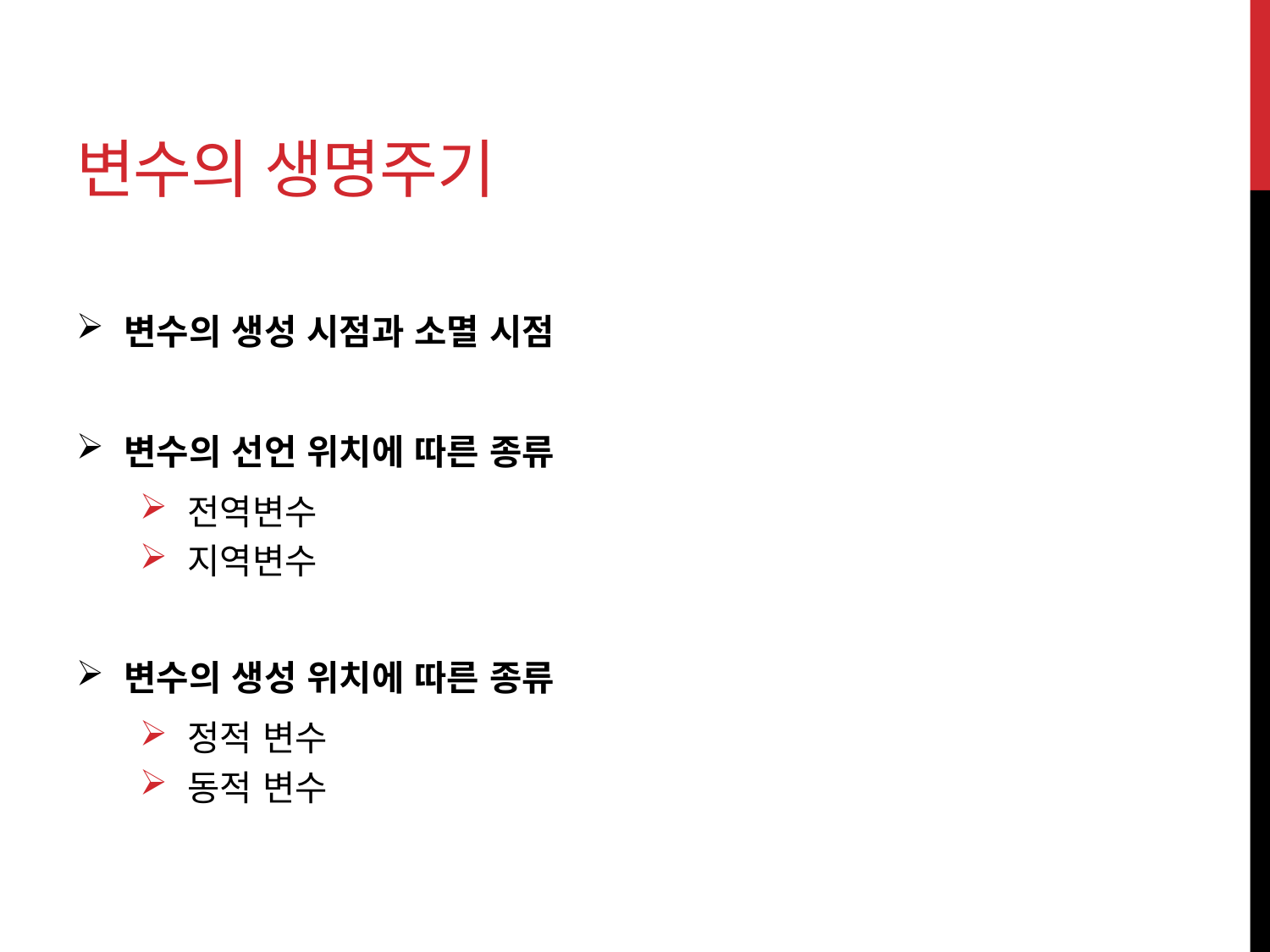

# 변수의 생명주기

변수의 생성 시점과 소멸 시점

변수의 선언 위치에 따른 종류
전역변수
지역변수

변수의 생성 위치에 따른 종류
정적 변수
동적 변수